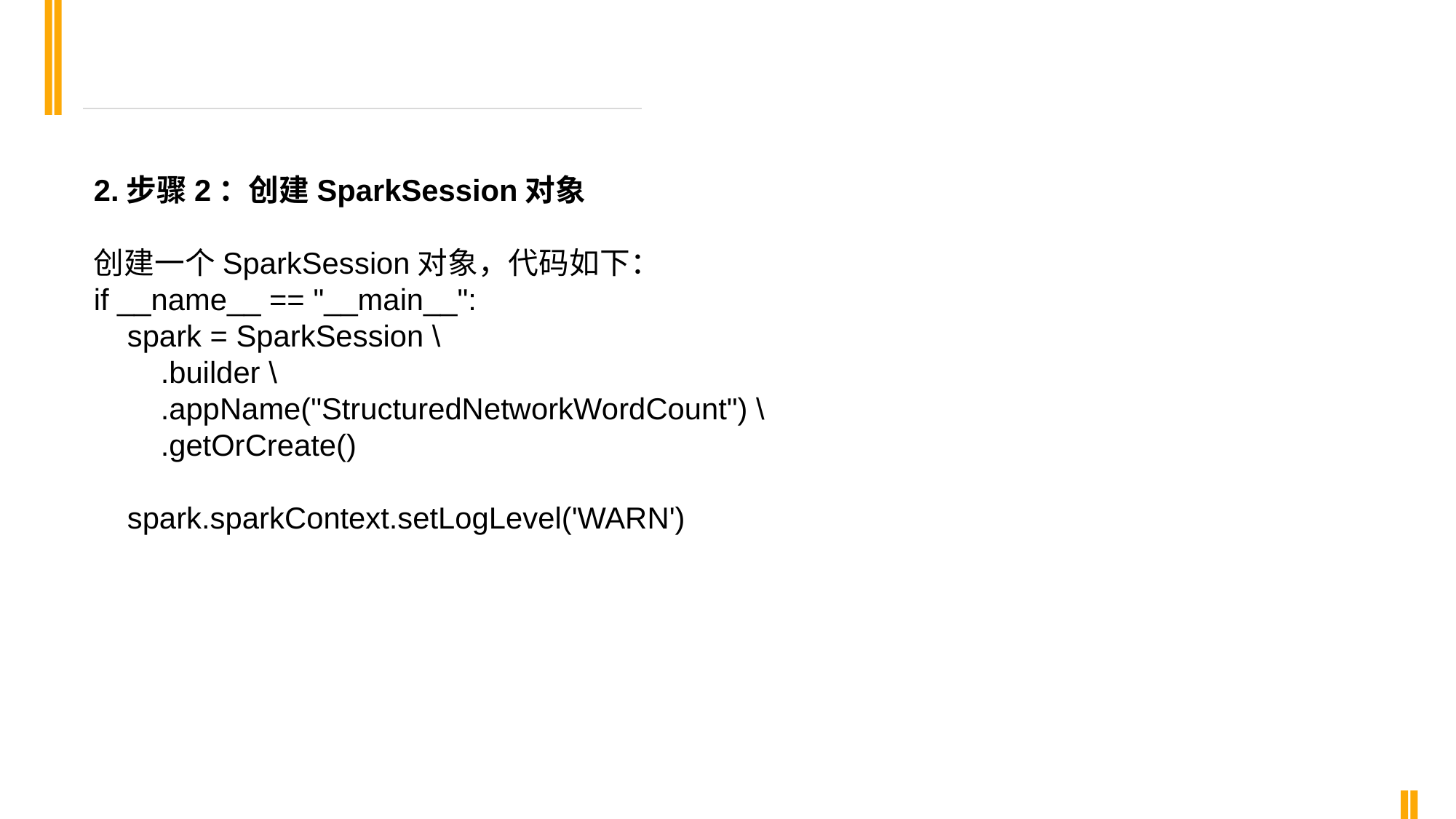

2.步骤2：创建SparkSession对象

创建一个SparkSession对象，代码如下：
if __name__ == "__main__":
    spark = SparkSession \
        .builder \
        .appName("StructuredNetworkWordCount") \
        .getOrCreate()

    spark.sparkContext.setLogLevel('WARN')